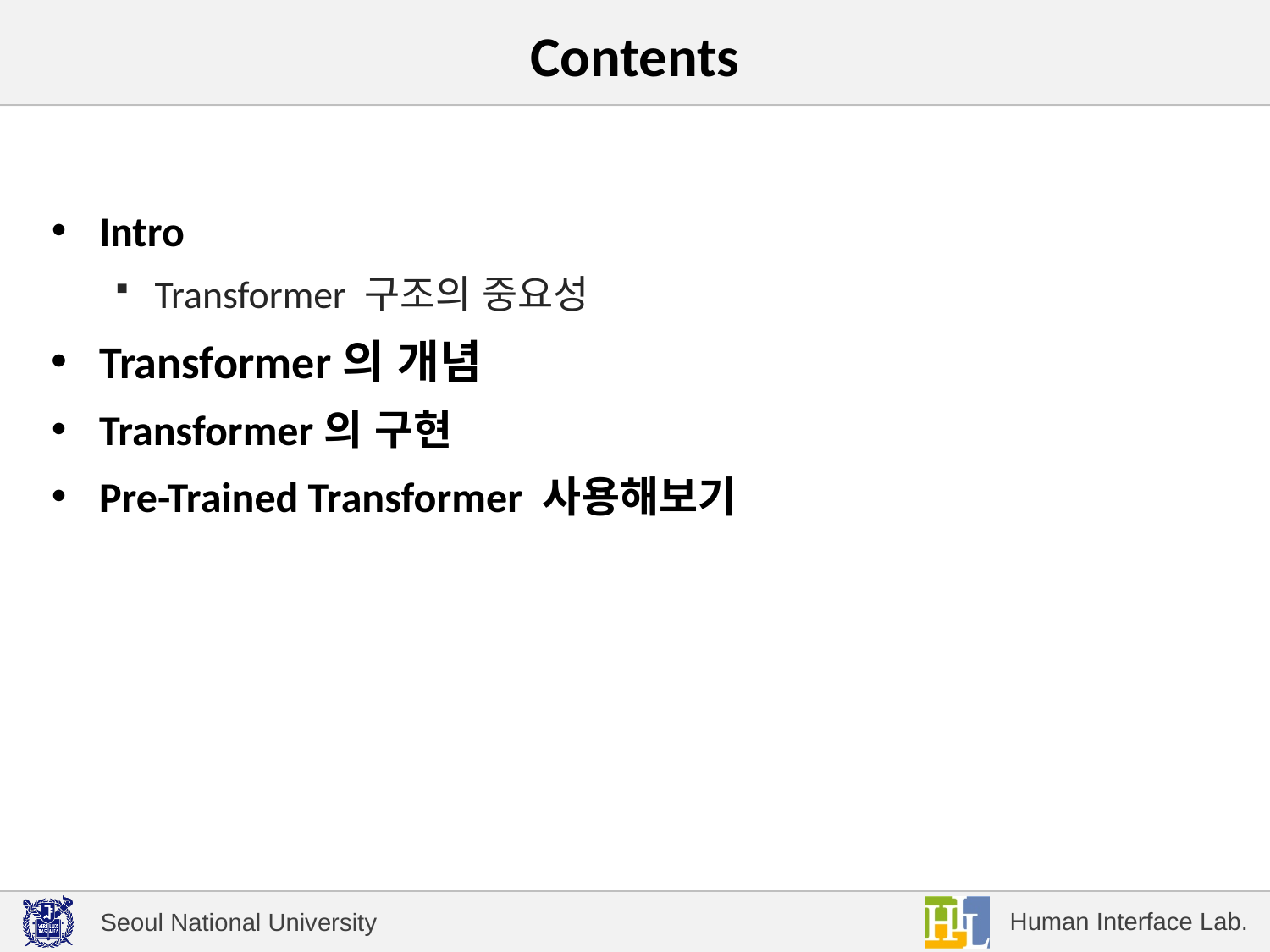

# Contents
Intro
Transformer 구조의 중요성
Transformer의 개념
Transformer의 구현
Pre-Trained Transformer 사용해보기